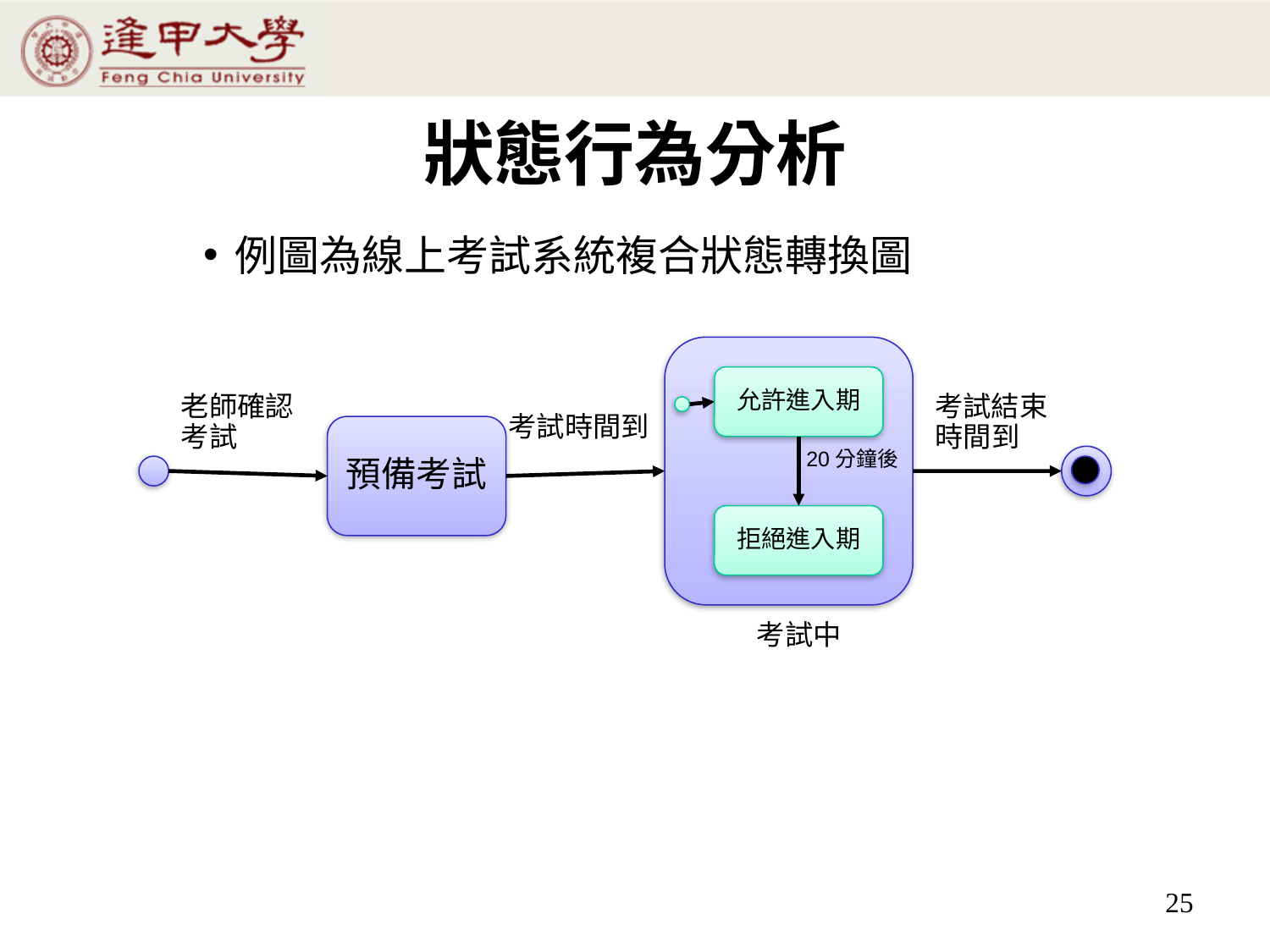

# 狀態行為分析
例圖為線上考試系統複合狀態轉換圖

允許進入期
老師確認考試
考試結束
時間到

考試時間到
預備考試
20分鐘後

拒絕進入期
考試中
25